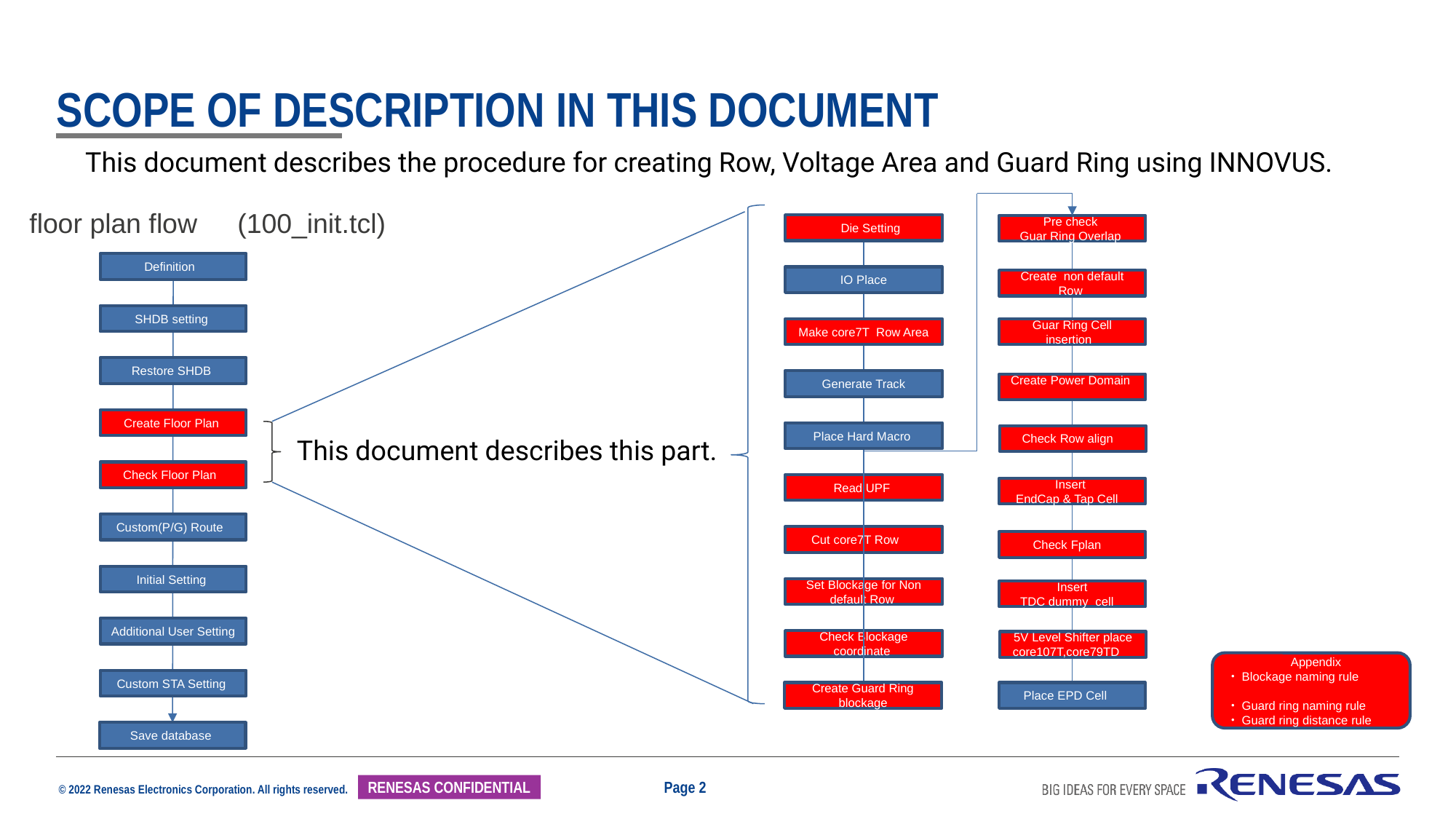

Scope of description in this document
This document describes the procedure for creating Row, Voltage Area and Guard Ring using INNOVUS.
floor plan flow　(100_init.tcl)

    Die Setting
Pre check
Guar Ring Overlap
Definition
IO Place
Create  non default Row
SHDB setting
Make core7T  Row Area
Guar Ring Cell insertion
Restore SHDB
Generate Track
Create Power Domain
Create Floor Plan

Place Hard Macro
Check Row align
This document describes this part.
Check Floor Plan
Read UPF
Insert
EndCap & Tap Cell
Custom(P/G) Route
Cut core7T Row
Check Fplan
Initial Setting
Set Blockage for Non default Row
Insert
 TDC dummy  cell
Additional User Setting
Check Blockage coordinate
5V Level Shifter place
core107T,core79TD
　　　　　Appendix
・Blockage naming rule
・Guard ring naming rule
・Guard ring distance rule
Custom STA Setting
Create Guard Ring blockage
Place EPD Cell
Save database